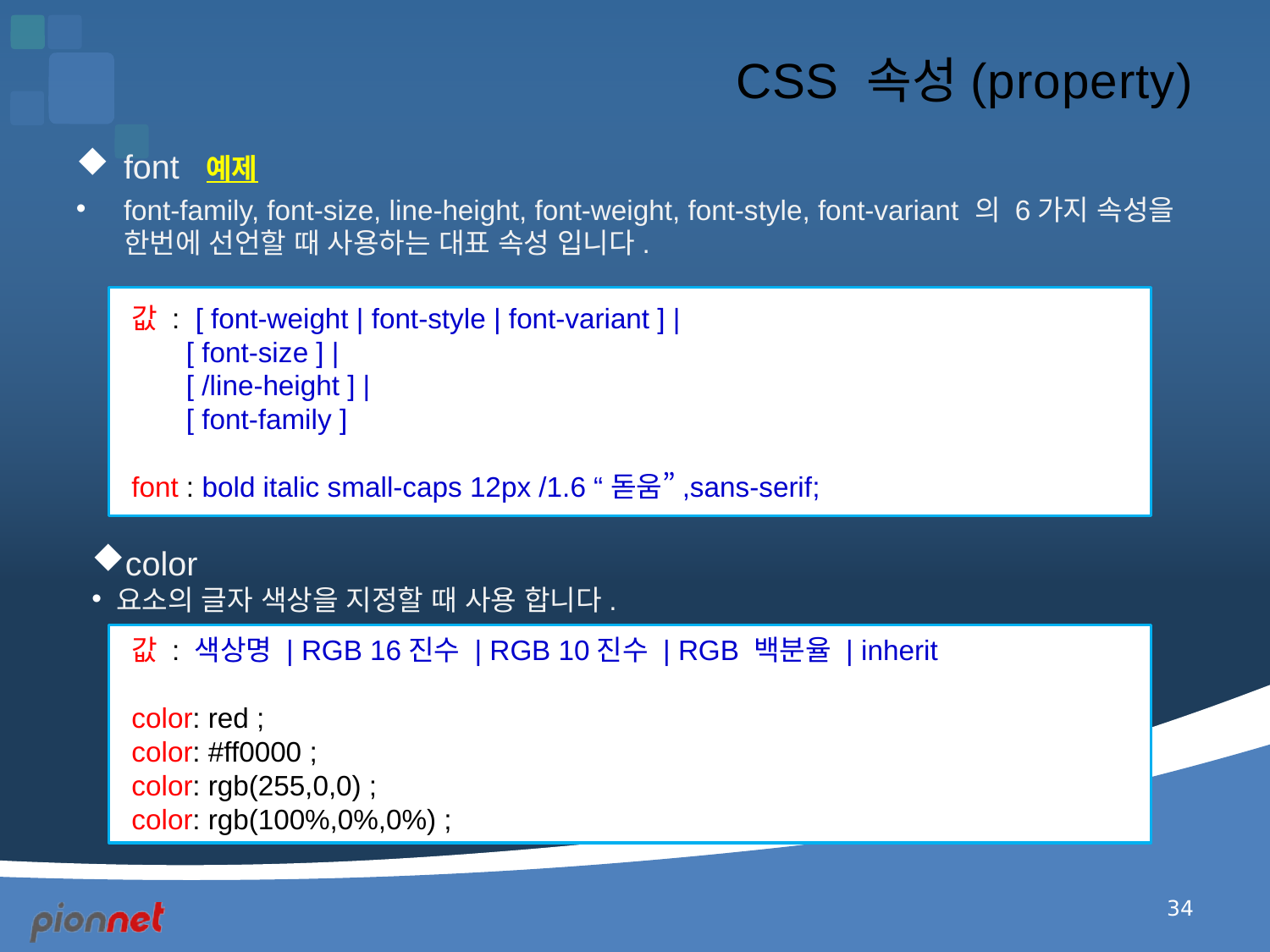

# CSS 속성(property)
font  예제
font-family, font-size, line-height, font-weight, font-style, font-variant 의 6가지 속성을 한번에 선언할 때 사용하는 대표 속성 입니다.
값 :  [ font-weight | font-style | font-variant ] |
       [ font-size ] |
       [ /line-height ] |
       [ font-family ]

font : bold italic small-caps 12px /1.6 “돋움”,sans-serif;
color
 요소의 글자 색상을 지정할 때 사용 합니다.

값 : 색상명 | RGB 16진수 | RGB 10진수 | RGB 백분율 | inherit

color: red ;
color: #ff0000 ;
color: rgb(255,0,0) ;
color: rgb(100%,0%,0%) ;
34